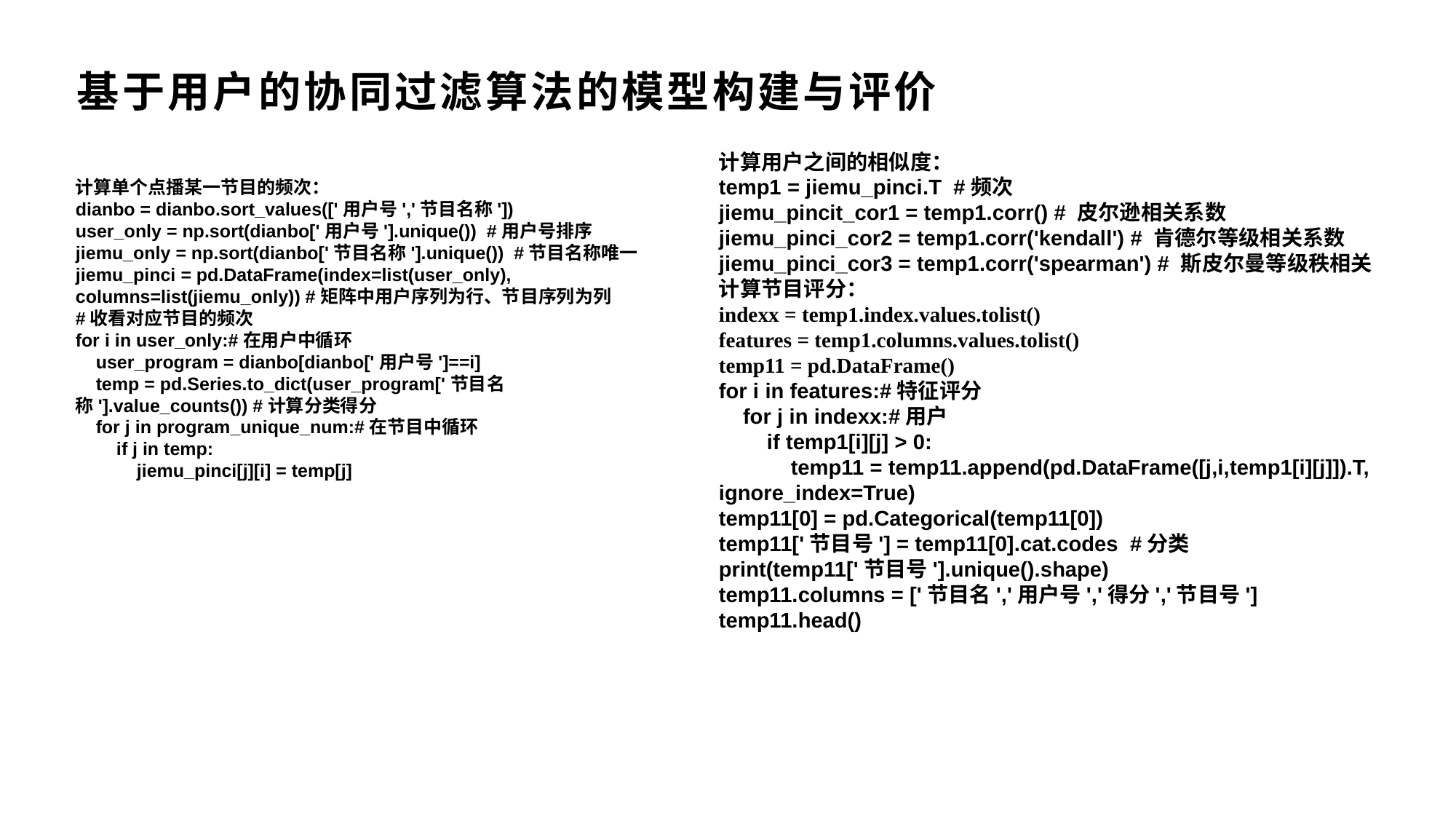

基于用户的协同过滤算法的模型构建与评价
计算用户之间的相似度：
temp1 = jiemu_pinci.T  #频次
jiemu_pincit_cor1 = temp1.corr() # 皮尔逊相关系数
jiemu_pinci_cor2 = temp1.corr('kendall') # 肯德尔等级相关系数
jiemu_pinci_cor3 = temp1.corr('spearman') # 斯皮尔曼等级秩相关
计算节目评分：
indexx = temp1.index.values.tolist()
features = temp1.columns.values.tolist()
temp11 = pd.DataFrame()
for i in features:#特征评分
    for j in indexx:#用户
        if temp1[i][j] > 0:
            temp11 = temp11.append(pd.DataFrame([j,i,temp1[i][j]]).T, ignore_index=True)
temp11[0] = pd.Categorical(temp11[0])
temp11['节目号'] = temp11[0].cat.codes  #分类
print(temp11['节目号'].unique().shape)
temp11.columns = ['节目名','用户号','得分','节目号']
temp11.head()

计算单个点播某一节目的频次：
dianbo = dianbo.sort_values(['用户号','节目名称'])
user_only = np.sort(dianbo['用户号'].unique())  #用户号排序
jiemu_only = np.sort(dianbo['节目名称'].unique())  #节目名称唯一
jiemu_pinci = pd.DataFrame(index=list(user_only), columns=list(jiemu_only)) #矩阵中用户序列为行、节目序列为列
#收看对应节目的频次
for i in user_only:#在用户中循环
    user_program = dianbo[dianbo['用户号']==i]
    temp = pd.Series.to_dict(user_program['节目名称'].value_counts()) #计算分类得分
    for j in program_unique_num:#在节目中循环
        if j in temp:
            jiemu_pinci[j][i] = temp[j]